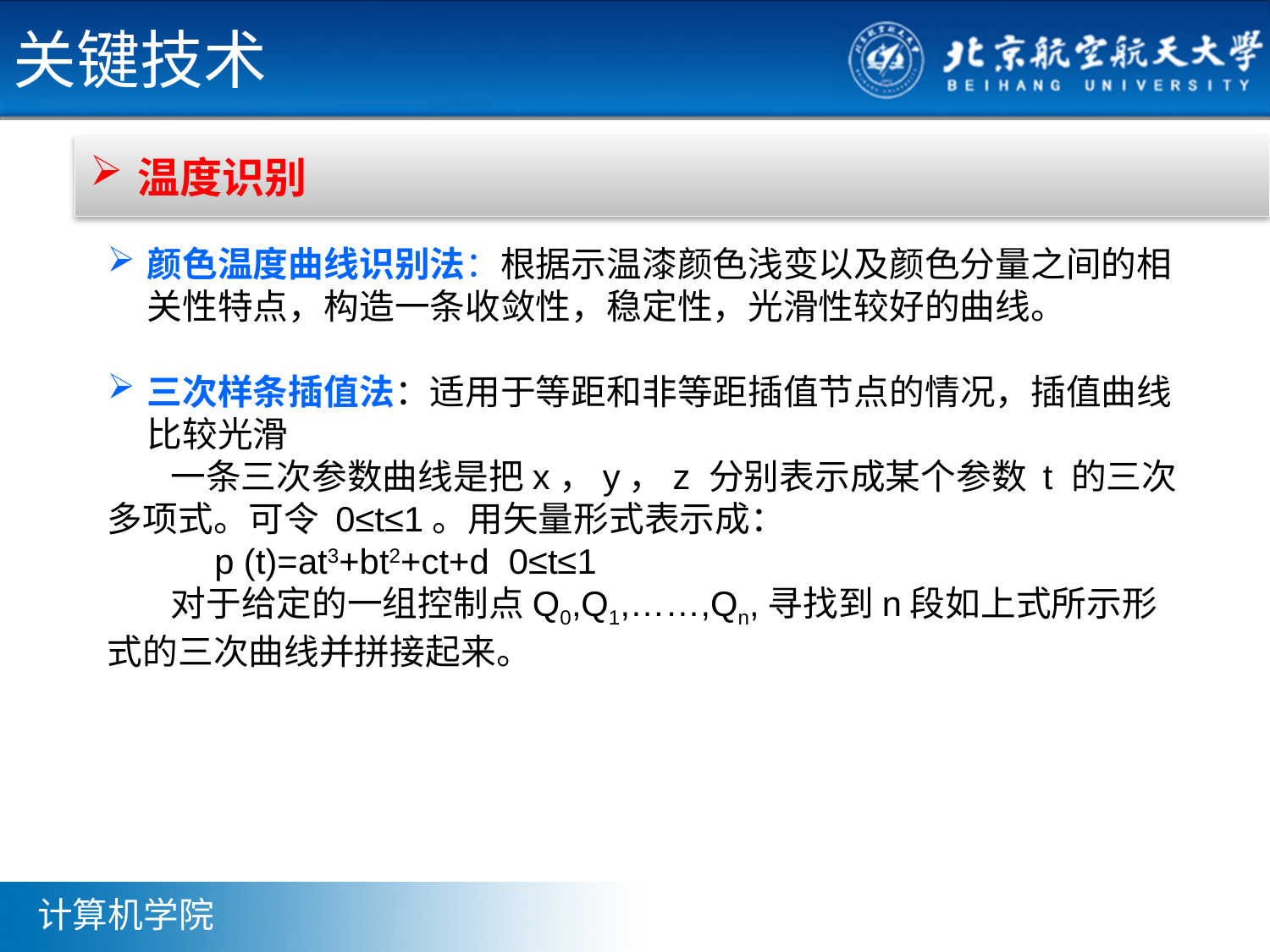

# 关键技术
温度识别
颜色温度曲线识别法：根据示温漆颜色浅变以及颜色分量之间的相关性特点，构造一条收敛性，稳定性，光滑性较好的曲线。

三次样条插值法：适用于等距和非等距插值节点的情况，插值曲线比较光滑
       一条三次参数曲线是把x，y，z 分别表示成某个参数 t 的三次多项式。可令 0≤t≤1。用矢量形式表示成：
           p (t)=at3+bt2+ct+d  0≤t≤1
       对于给定的一组控制点Q0,Q1,……,Qn,寻找到n段如上式所示形式的三次曲线并拼接起来。